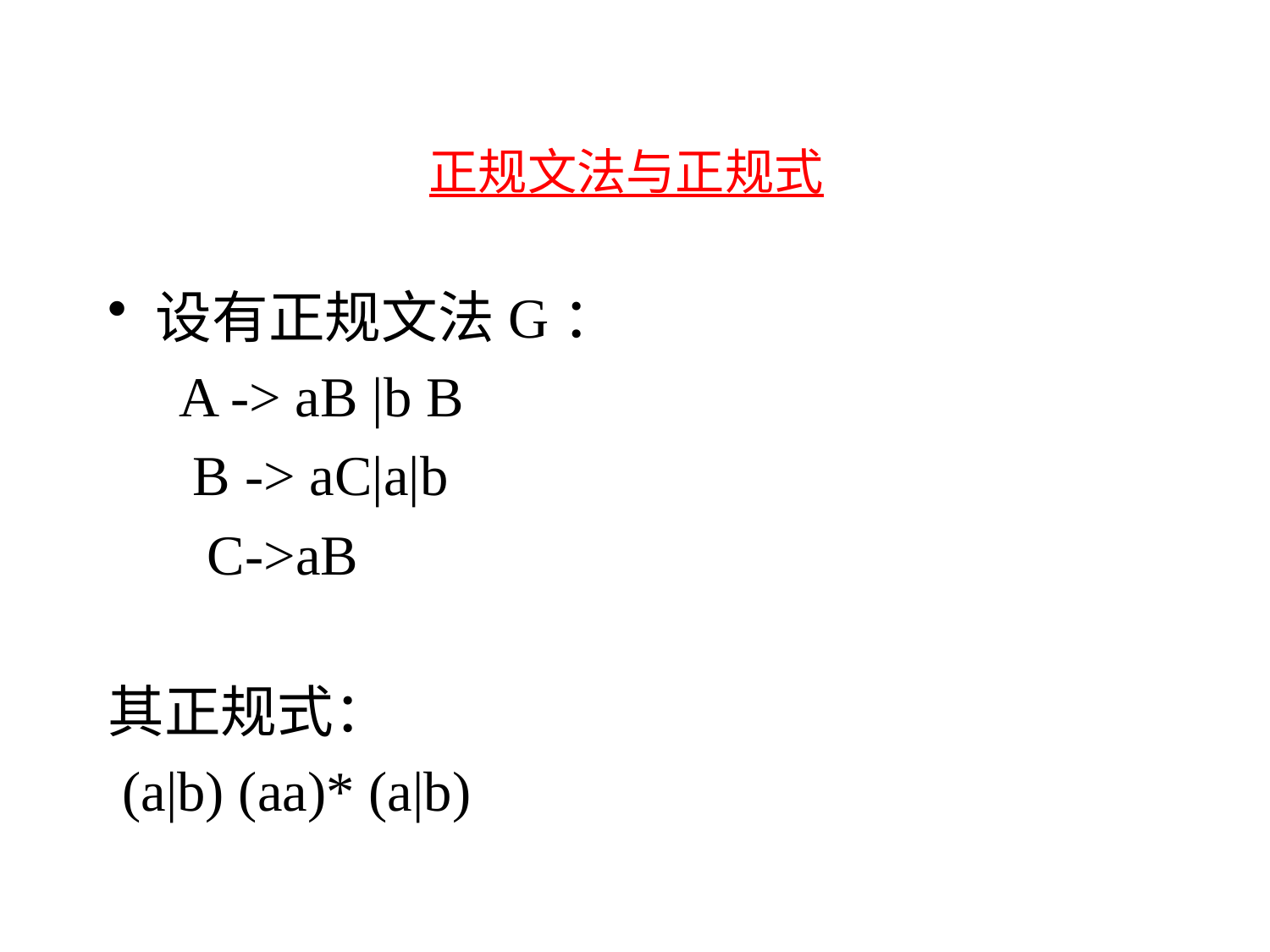

正规文法与正规式
设有正规文法G：
     A -> aB |b B
      B -> aC|a|b
       C->aB

其正规式：
 (a|b) (aa)* (a|b)